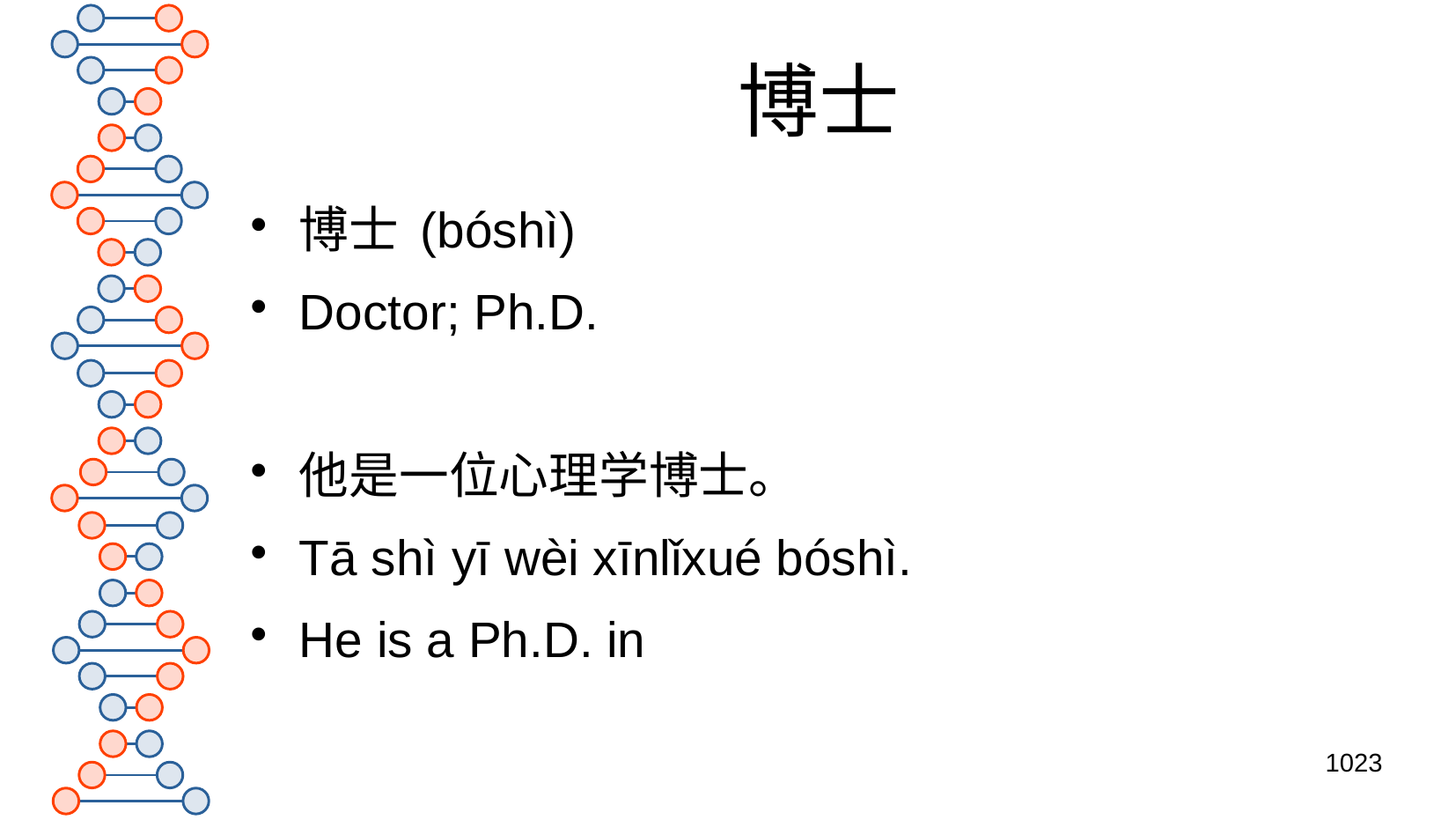

# 博士
博士 (bóshì)
Doctor; Ph.D.

他是一位心理学博士。
Tā shì yī wèi xīnlǐxué bóshì.
He is a Ph.D. in

1023